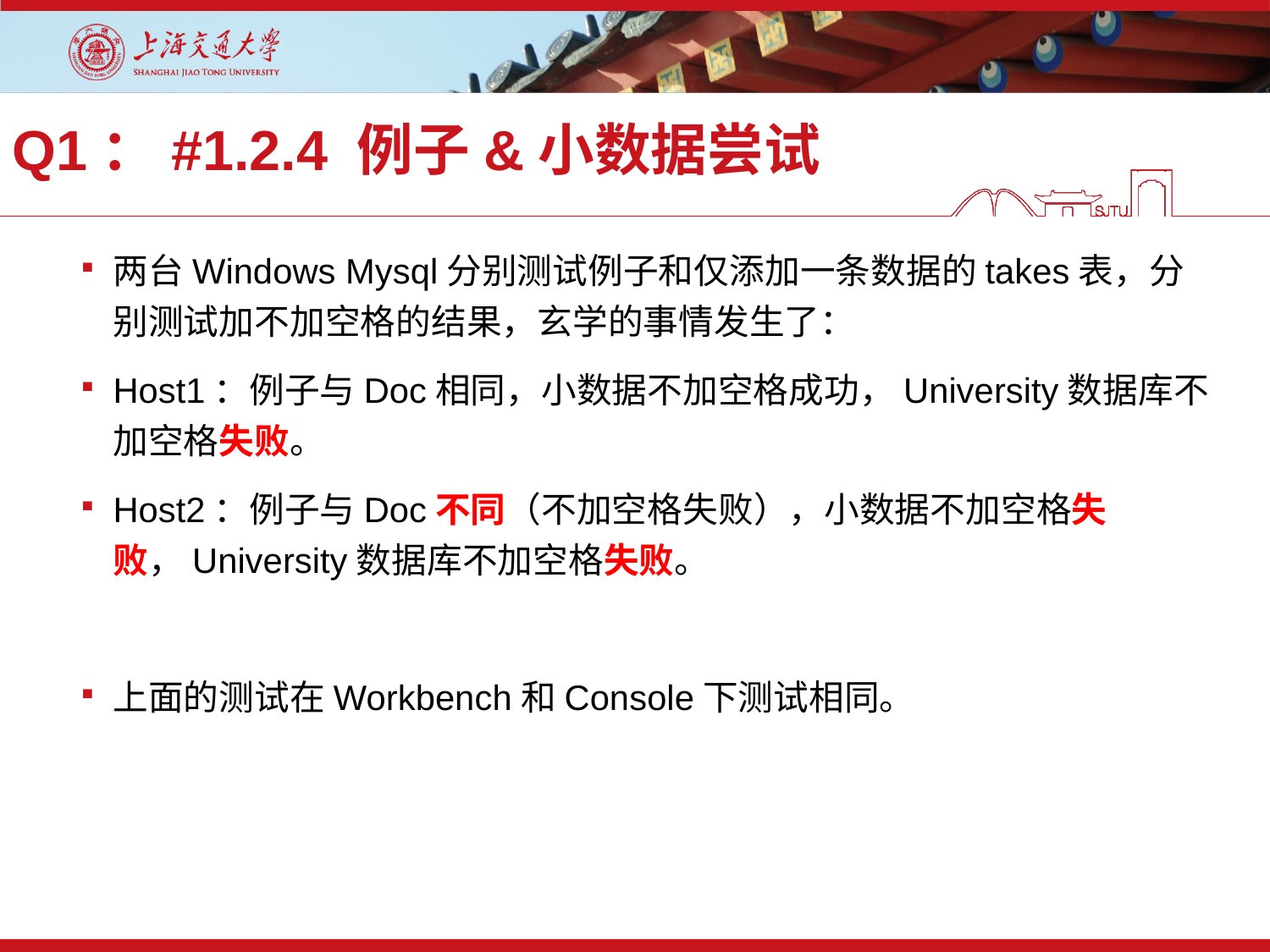

# Q1：#1.2.4 例子&小数据尝试
两台Windows Mysql分别测试例子和仅添加一条数据的takes表，分别测试加不加空格的结果，玄学的事情发生了：
Host1：例子与Doc相同，小数据不加空格成功，University数据库不加空格失败。
Host2：例子与Doc不同（不加空格失败），小数据不加空格失败，University数据库不加空格失败。

上面的测试在Workbench和Console下测试相同。